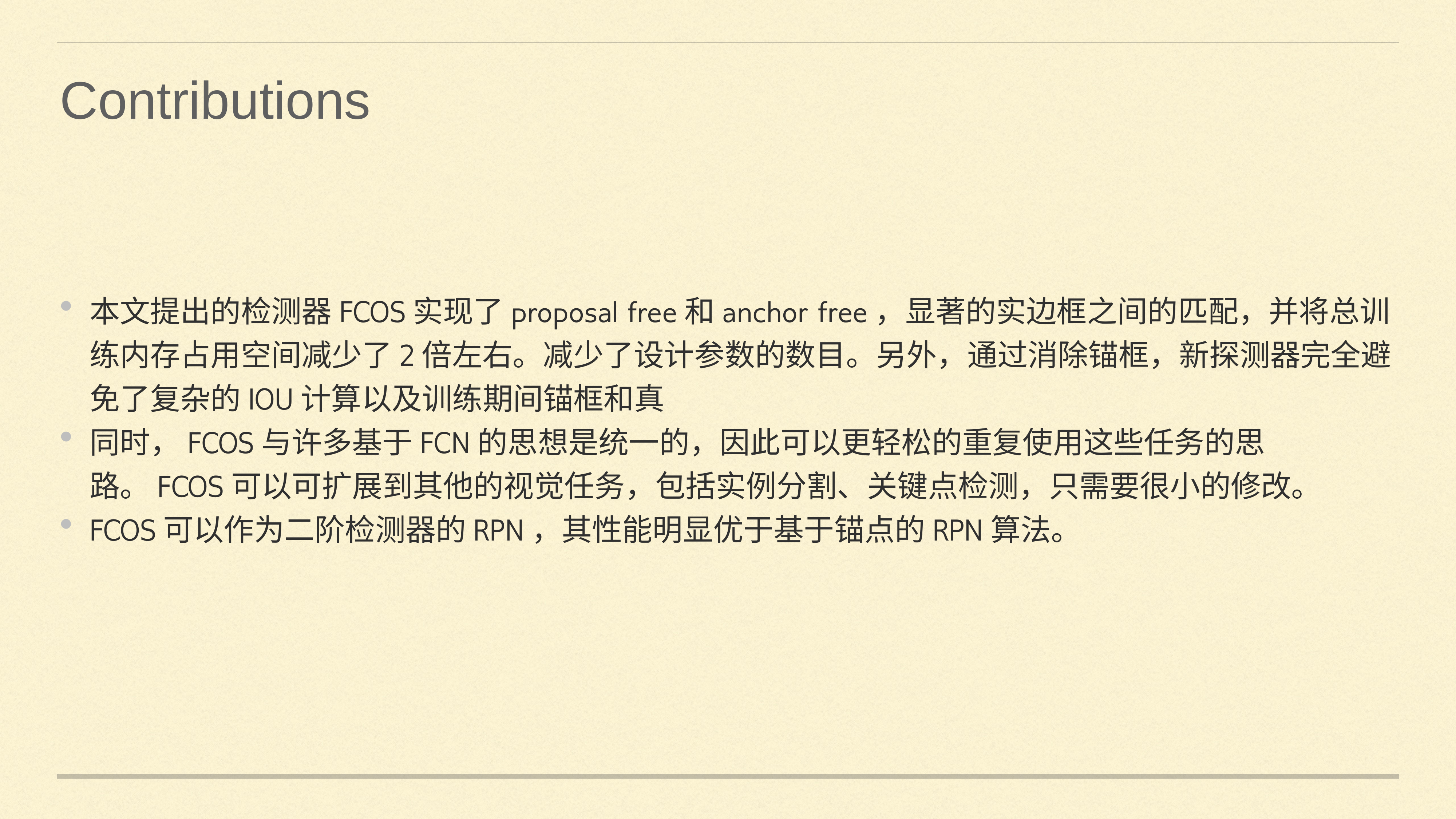

Contributions

本文提出的检测器FCOS实现了proposal free和anchor free，显著的实边框之间的匹配，并将总训练内存占用空间减少了2倍左右。减少了设计参数的数目。另外，通过消除锚框，新探测器完全避免了复杂的IOU计算以及训练期间锚框和真
同时，FCOS与许多基于FCN的思想是统一的，因此可以更轻松的重复使用这些任务的思路。FCOS可以可扩展到其他的视觉任务，包括实例分割、关键点检测，只需要很小的修改。
FCOS可以作为二阶检测器的RPN，其性能明显优于基于锚点的RPN算法。